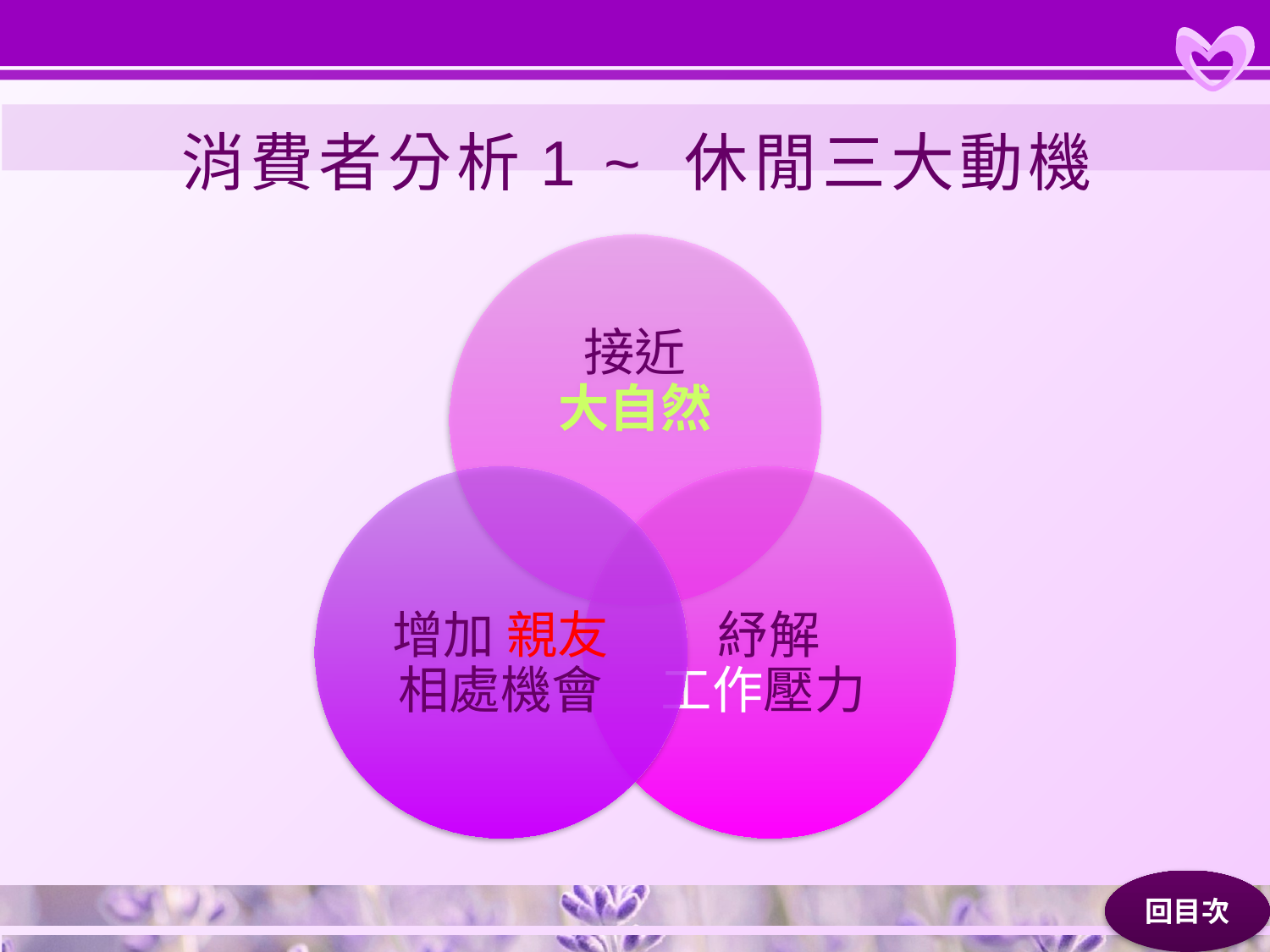

# 消費者分析1 ~ 休閒三大動機
接近
大自然
紓解
工作壓力
增加 親友
相處機會
回目次